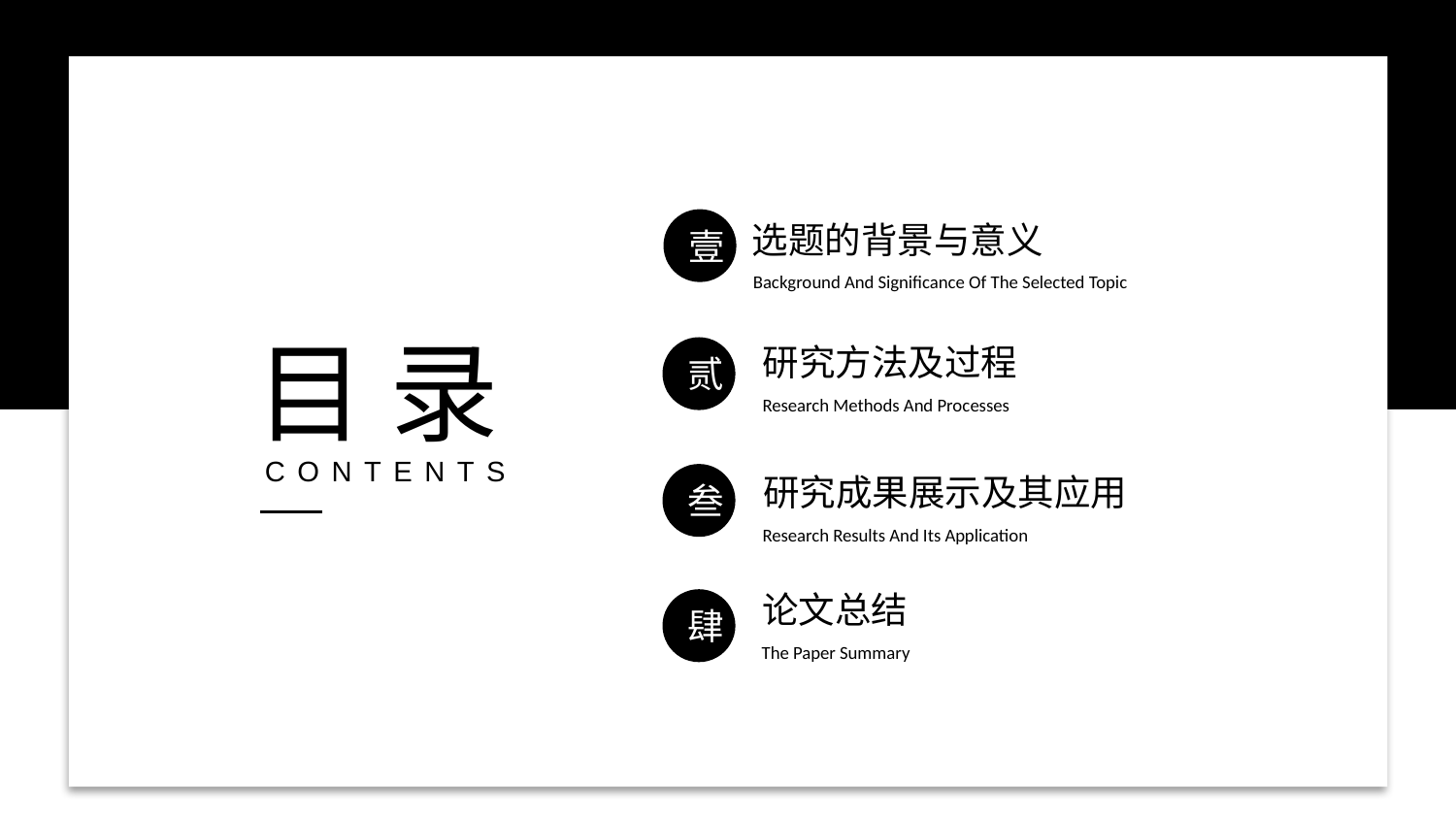

壹
选题的背景与意义
Background And Significance Of The Selected Topic
目 录
研究方法及过程
贰
Research Methods And Processes
CONTENTS
研究成果展示及其应用
叁
Research Results And Its Application
论文总结
肆
The Paper Summary